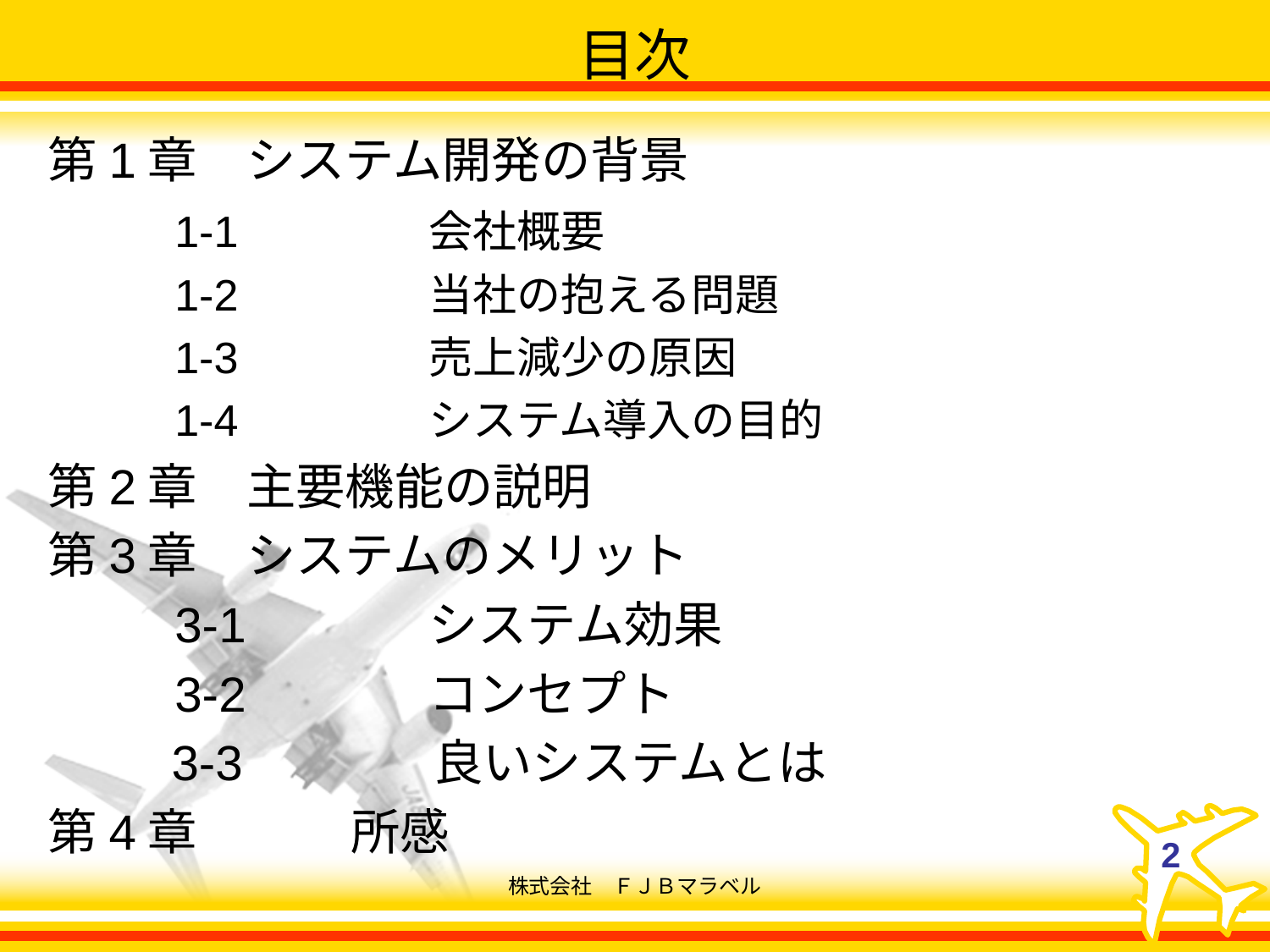

# 目次
第1章　システム開発の背景
　	1-1		会社概要
　	1-2		当社の抱える問題
　	1-3		売上減少の原因
	1-4		システム導入の目的
第2章　主要機能の説明
第3章　システムのメリット
	3-1		システム効果
	3-2		コンセプト
         3-3             良いシステムとは
第4章	　所感

2
株式会社　ＦＪＢマラベル